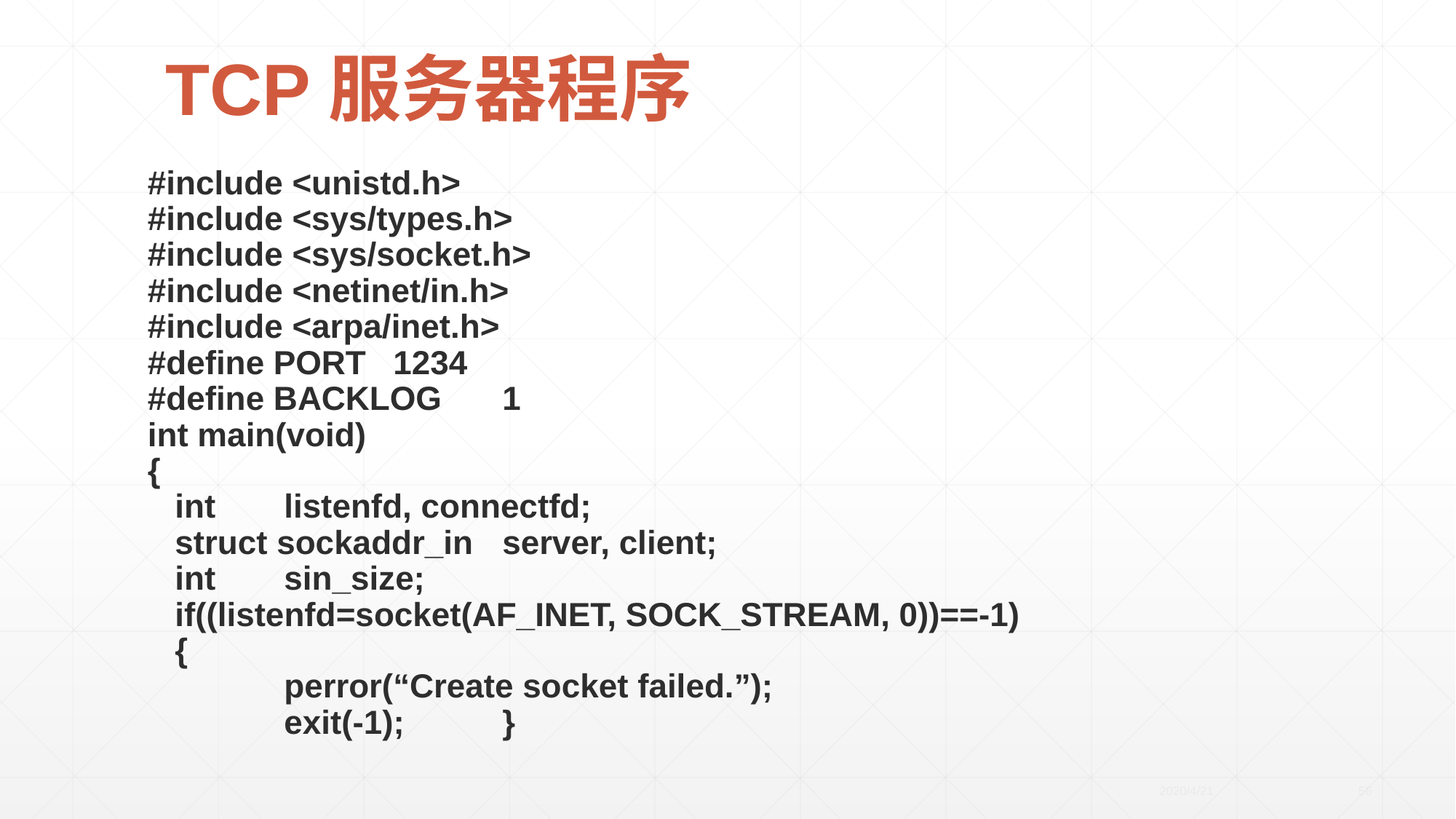

# TCP服务器程序
#include <unistd.h>
#include <sys/types.h>
#include <sys/socket.h>
#include <netinet/in.h>
#include <arpa/inet.h>
#define PORT 	1234
#define BACKLOG	1
int main(void)
{
	int 	listenfd, connectfd;
	struct sockaddr_in	server, client;
	int	sin_size;
	if((listenfd=socket(AF_INET, SOCK_STREAM, 0))==-1)
	{
		perror(“Create socket failed.”);
		exit(-1);	}
2020/4/21
56